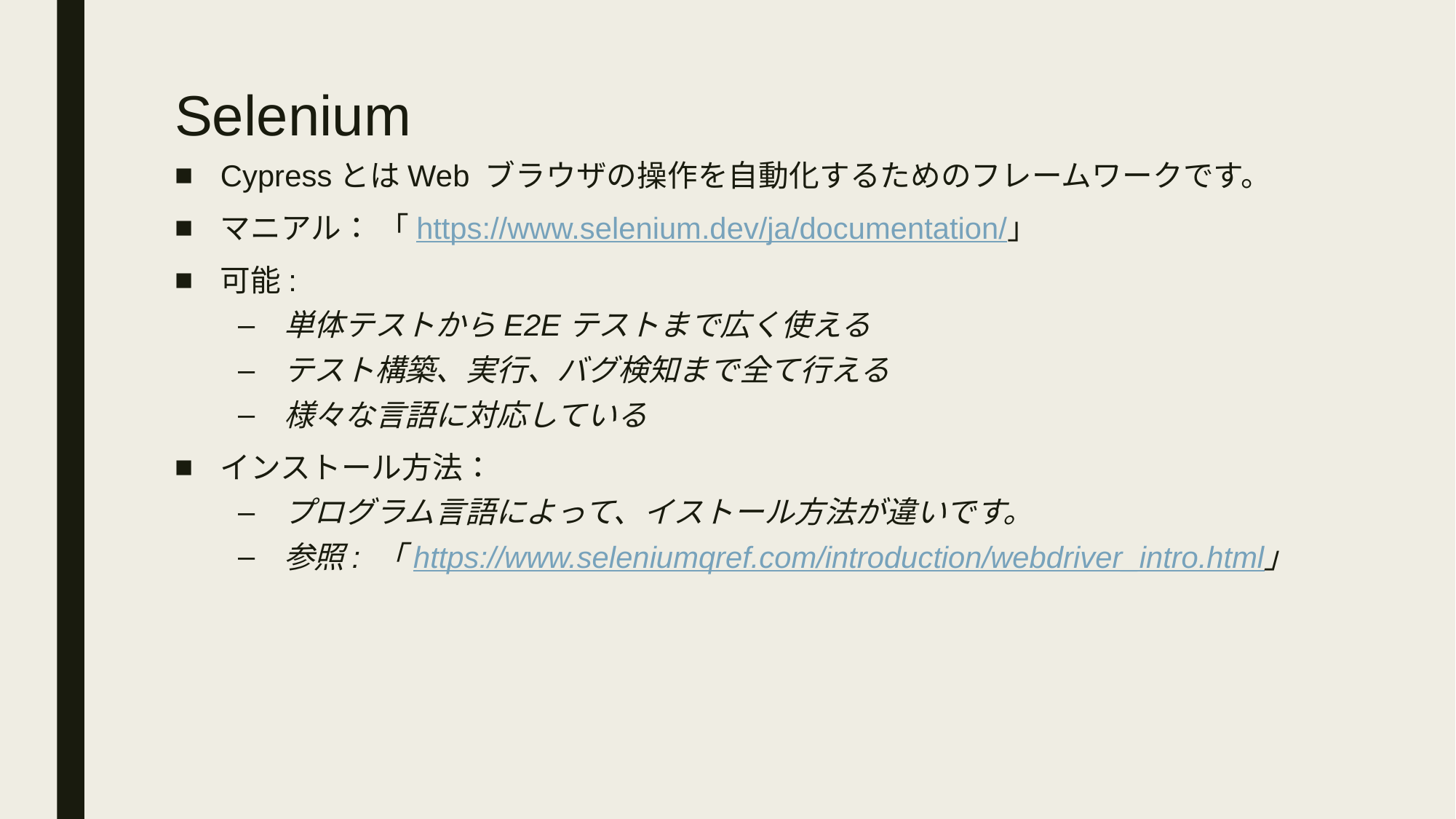

# Selenium
CypressとはWeb ブラウザの操作を自動化するためのフレームワークです。
マニアル： 「https://www.selenium.dev/ja/documentation/」
可能:
単体テストからE2Eテストまで広く使える
テスト構築、実行、バグ検知まで全て行える
様々な言語に対応している
インストール方法：
プログラム言語によって、イストール方法が違いです。
参照: 「https://www.seleniumqref.com/introduction/webdriver_intro.html」